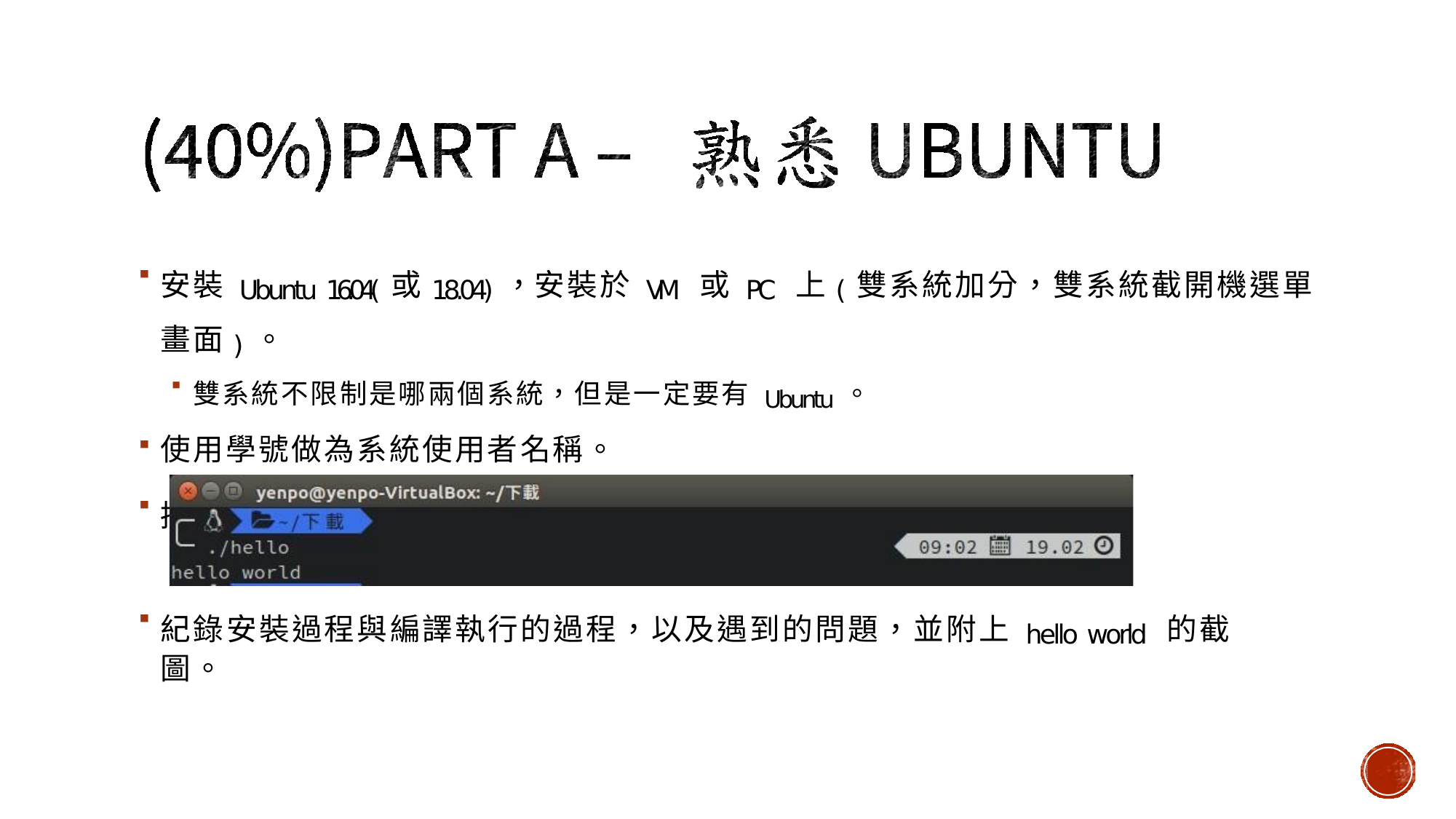

安裝Ubuntu 16.04(或18.04)，安裝於VM 或PC 上(雙系統加分，雙系統截開機選單畫面)。
雙系統不限制是哪兩個系統，但是一定要有 Ubuntu。
使用學號做為系統使用者名稱。
撰寫hello world 程式進行編譯並在終端機上執行，如下圖。

紀錄安裝過程與編譯執行的過程，以及遇到的問題，並附上 hello world 的截圖。